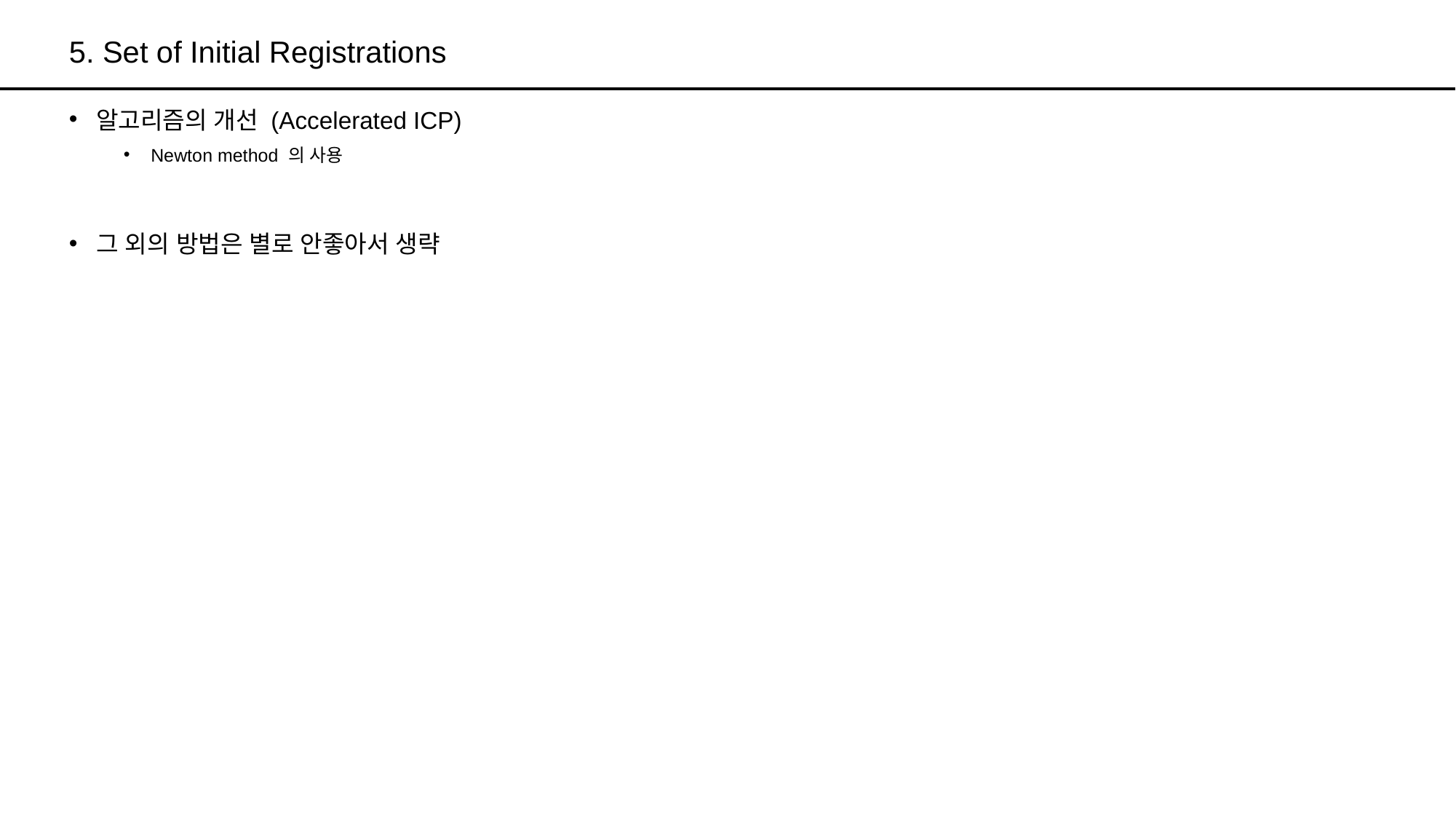

# 5. Set of Initial Registrations
알고리즘의 개선 (Accelerated ICP)
Newton method 의 사용

그 외의 방법은 별로 안좋아서 생략